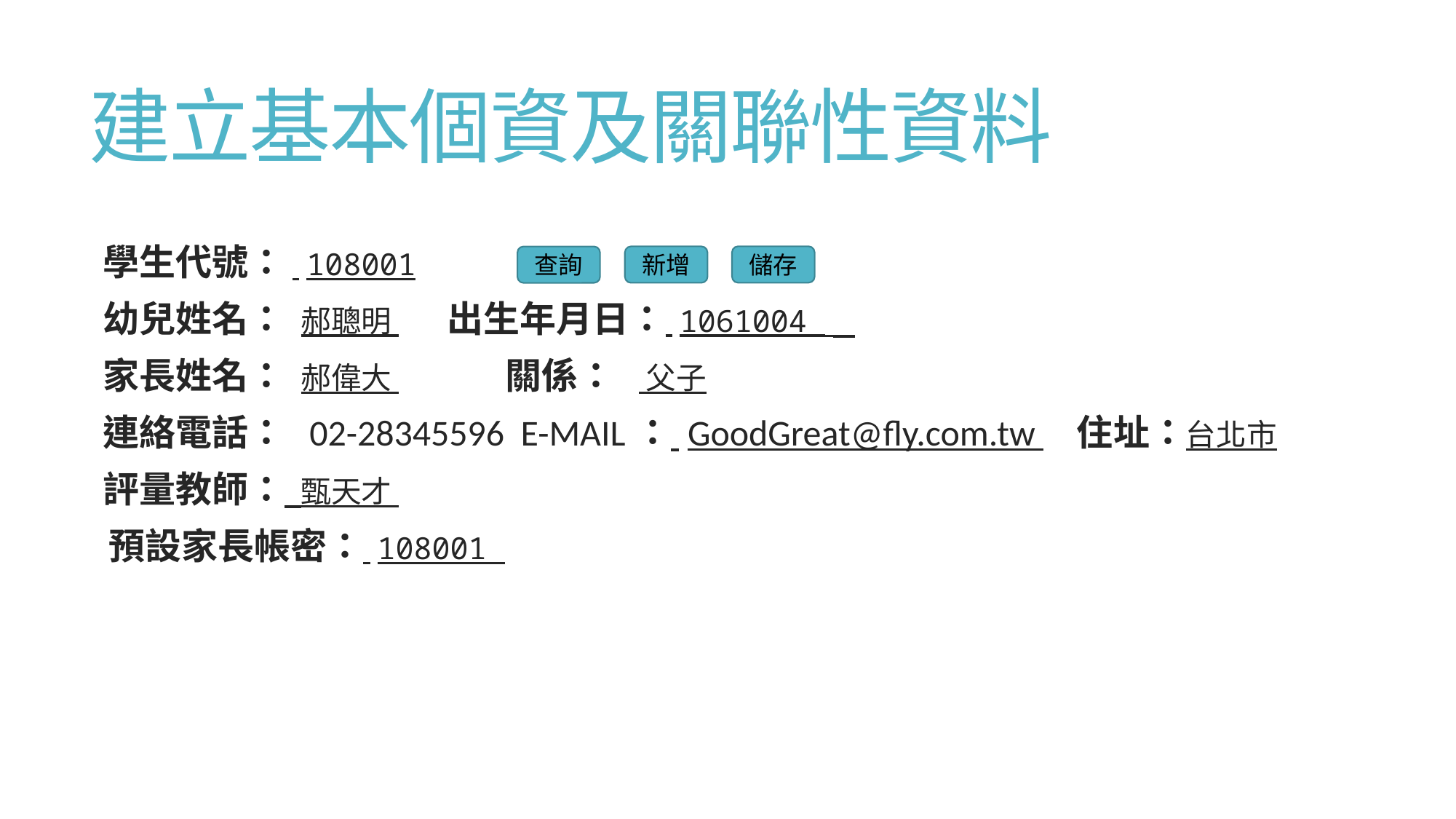

# 建立基本個資及關聯性資料
學生代號：  108001
幼兒姓名：  郝聰明        出生年月日： 1061004
家長姓名：  郝偉大              關係：    父子
連絡電話：  02-28345596  E-MAIL： GoodGreat@fly.com.tw    住址：台北市
評量教師：  甄天才
 預設家長帳密： 108001

儲存
新增
查詢